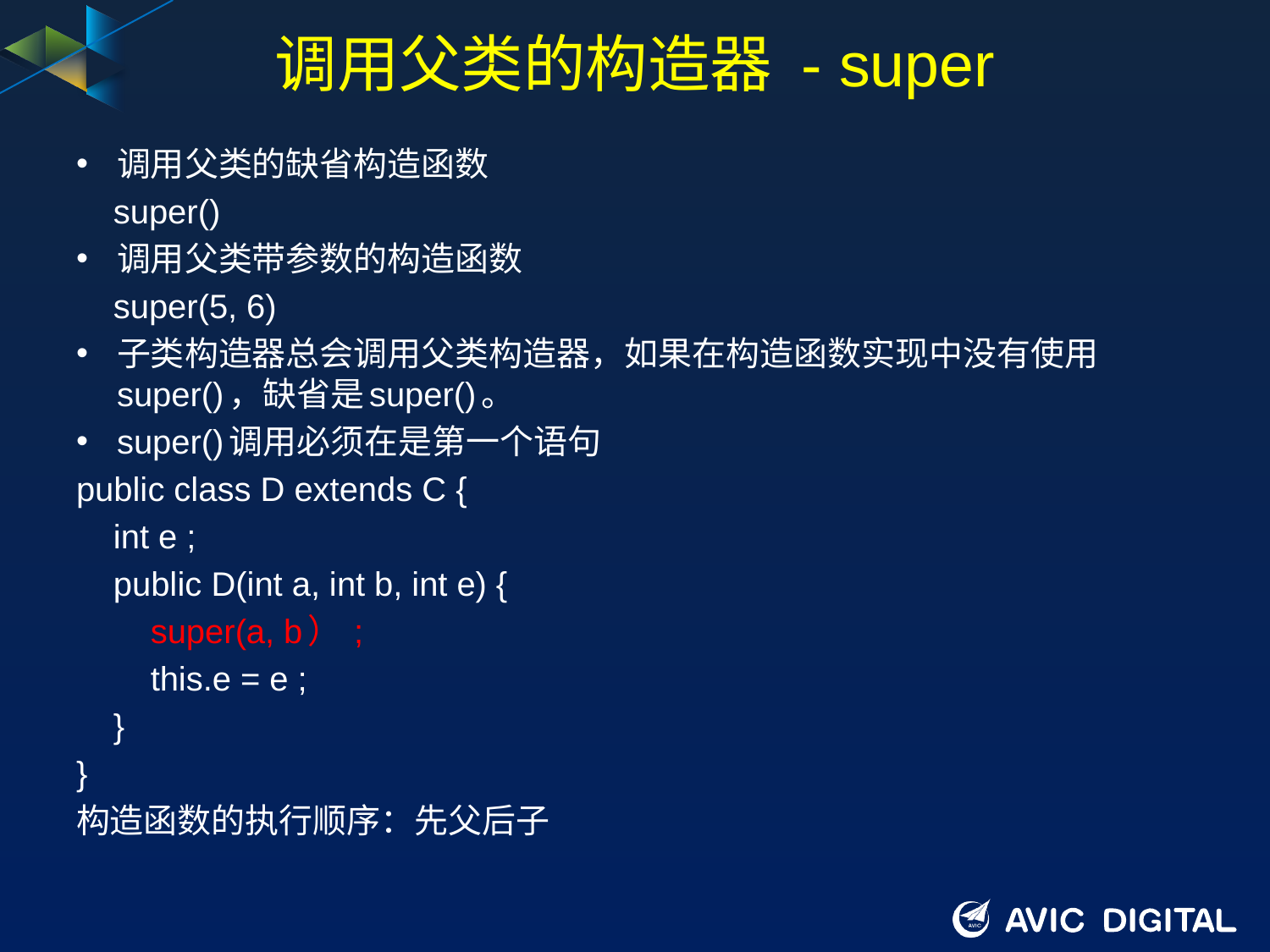

# 调用父类的构造器 - super
调用父类的缺省构造函数
    super()
调用父类带参数的构造函数
    super(5, 6)
子类构造器总会调用父类构造器，如果在构造函数实现中没有使用super()，缺省是super()。
super()调用必须在是第一个语句
public class D extends C {
    int e ;
    public D(int a, int b, int e) {
        super(a, b） ;
        this.e = e ;
    }
}
构造函数的执行顺序：先父后子